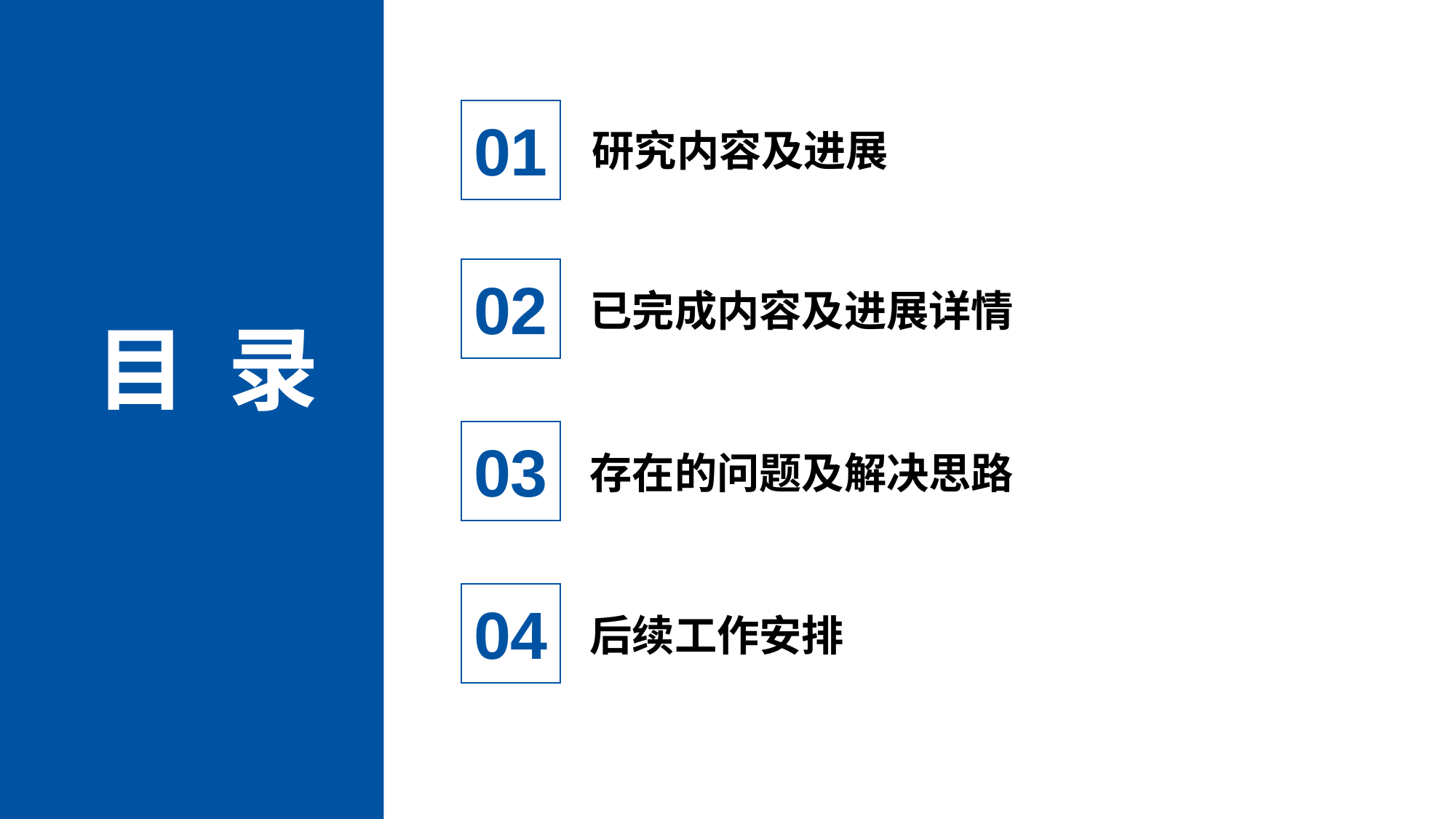

01
研究内容及进展

02
已完成内容及进展详情
目  录

03
存在的问题及解决思路

04
后续工作安排